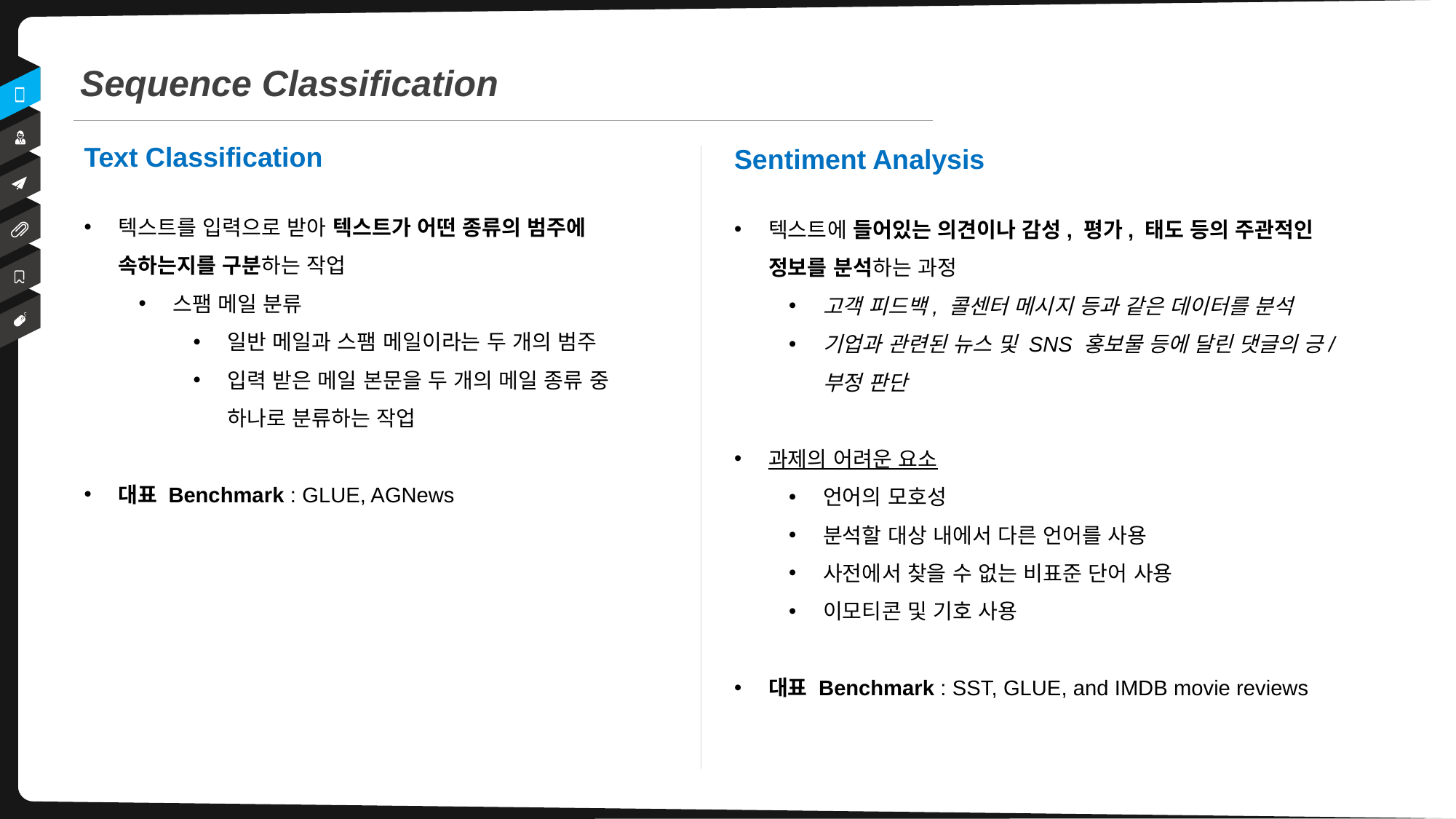

Sequence Classification

Text Classification

텍스트를 입력으로 받아 텍스트가 어떤 종류의 범주에 속하는지를 구분하는 작업
스팸 메일 분류
일반 메일과 스팸 메일이라는 두 개의 범주
입력 받은 메일 본문을 두 개의 메일 종류 중 하나로 분류하는 작업

대표 Benchmark : GLUE, AGNews

Sentiment Analysis

텍스트에 들어있는 의견이나 감성, 평가, 태도 등의 주관적인 정보를 분석하는 과정
고객 피드백, 콜센터 메시지 등과 같은 데이터를 분석
기업과 관련된 뉴스 및 SNS 홍보물 등에 달린 댓글의 긍/부정 판단

과제의 어려운 요소
언어의 모호성
분석할 대상 내에서 다른 언어를 사용
사전에서 찾을 수 없는 비표준 단어 사용
이모티콘 및 기호 사용

대표 Benchmark : SST, GLUE, and IMDB movie reviews